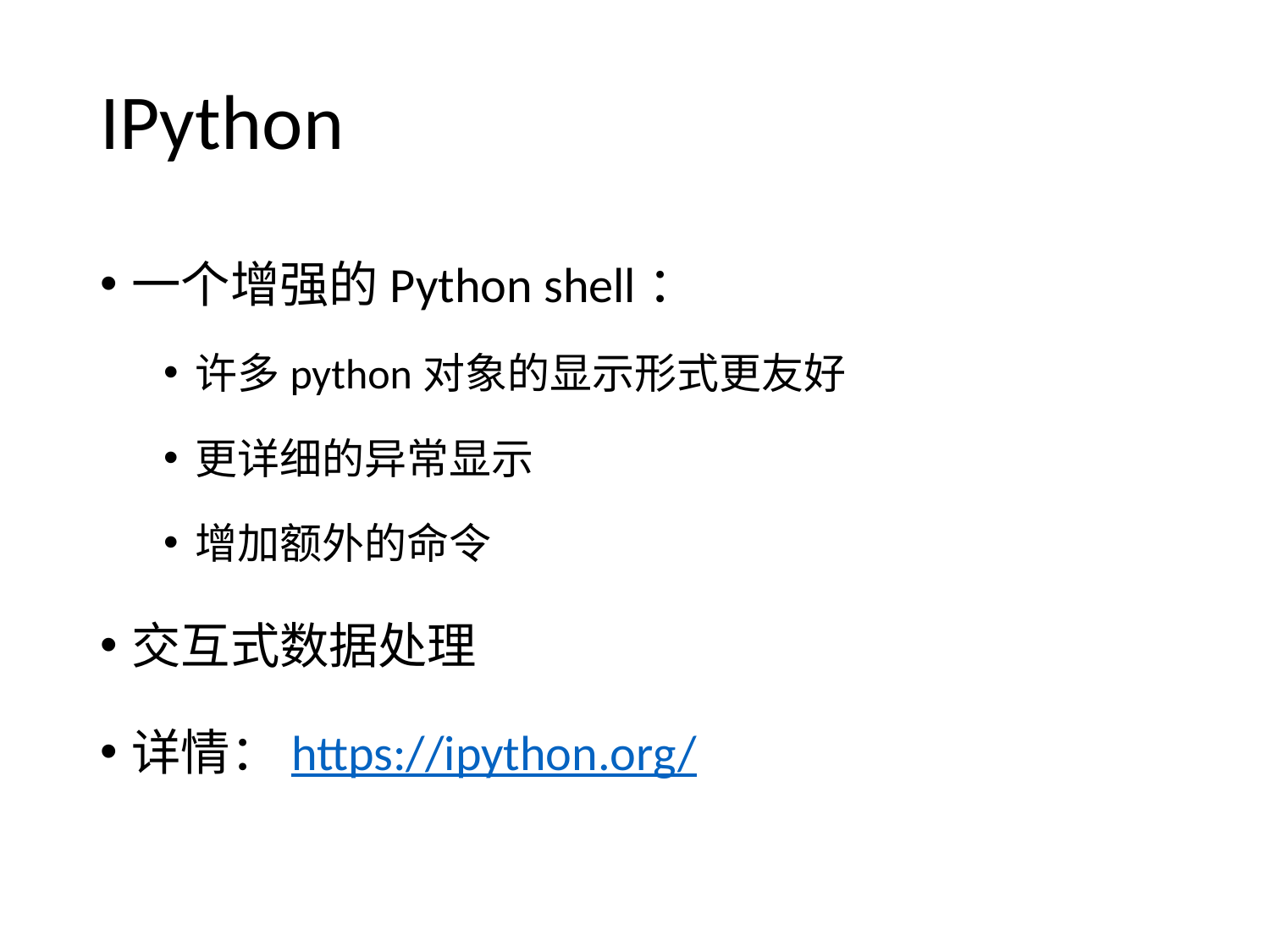

# IPython
一个增强的Python shell：
许多python对象的显示形式更友好
更详细的异常显示
增加额外的命令
交互式数据处理
详情：https://ipython.org/